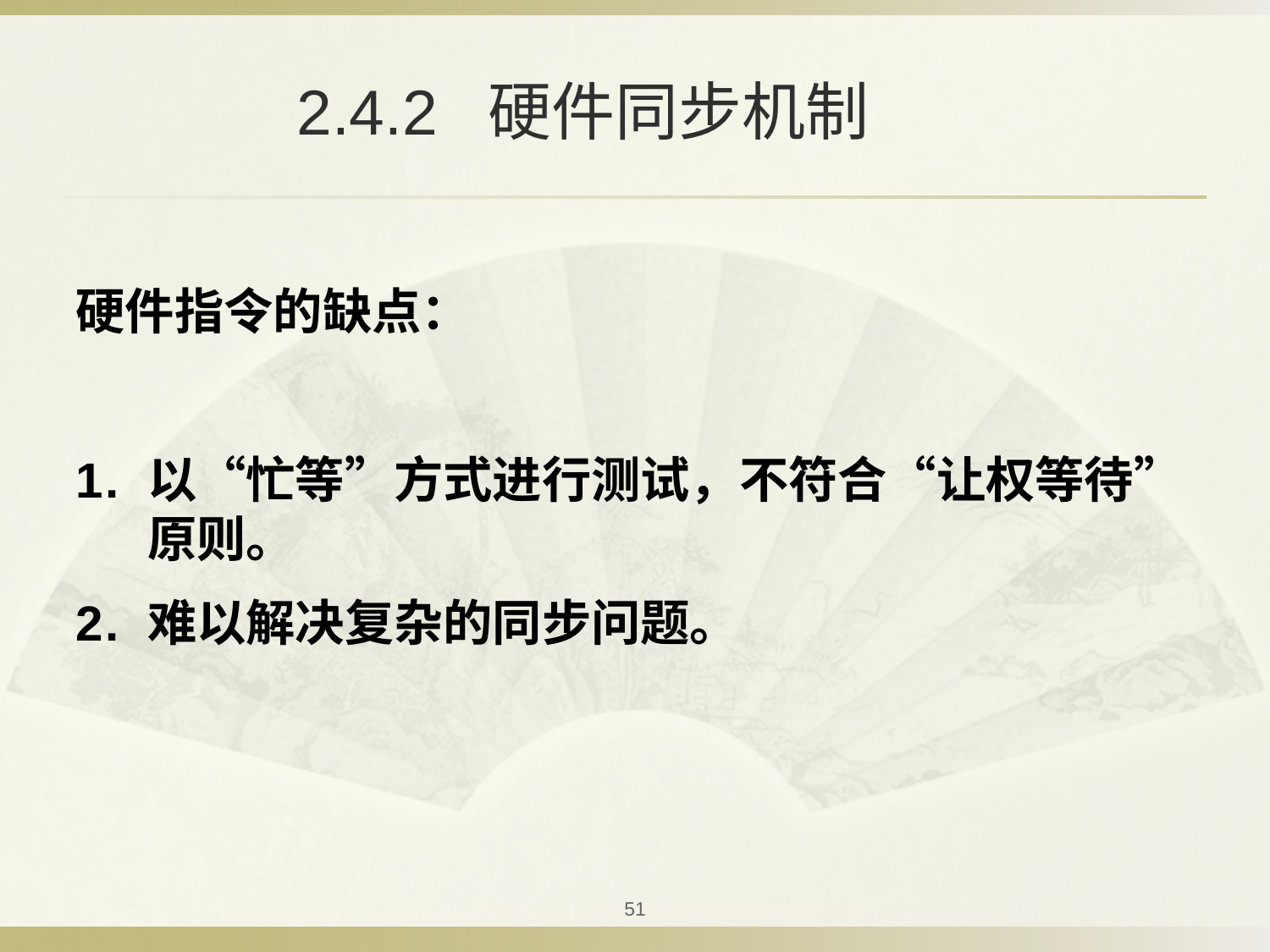

# 2.4.2  硬件同步机制

硬件指令的缺点：

以“忙等”方式进行测试，不符合“让权等待”原则。
难以解决复杂的同步问题。
51